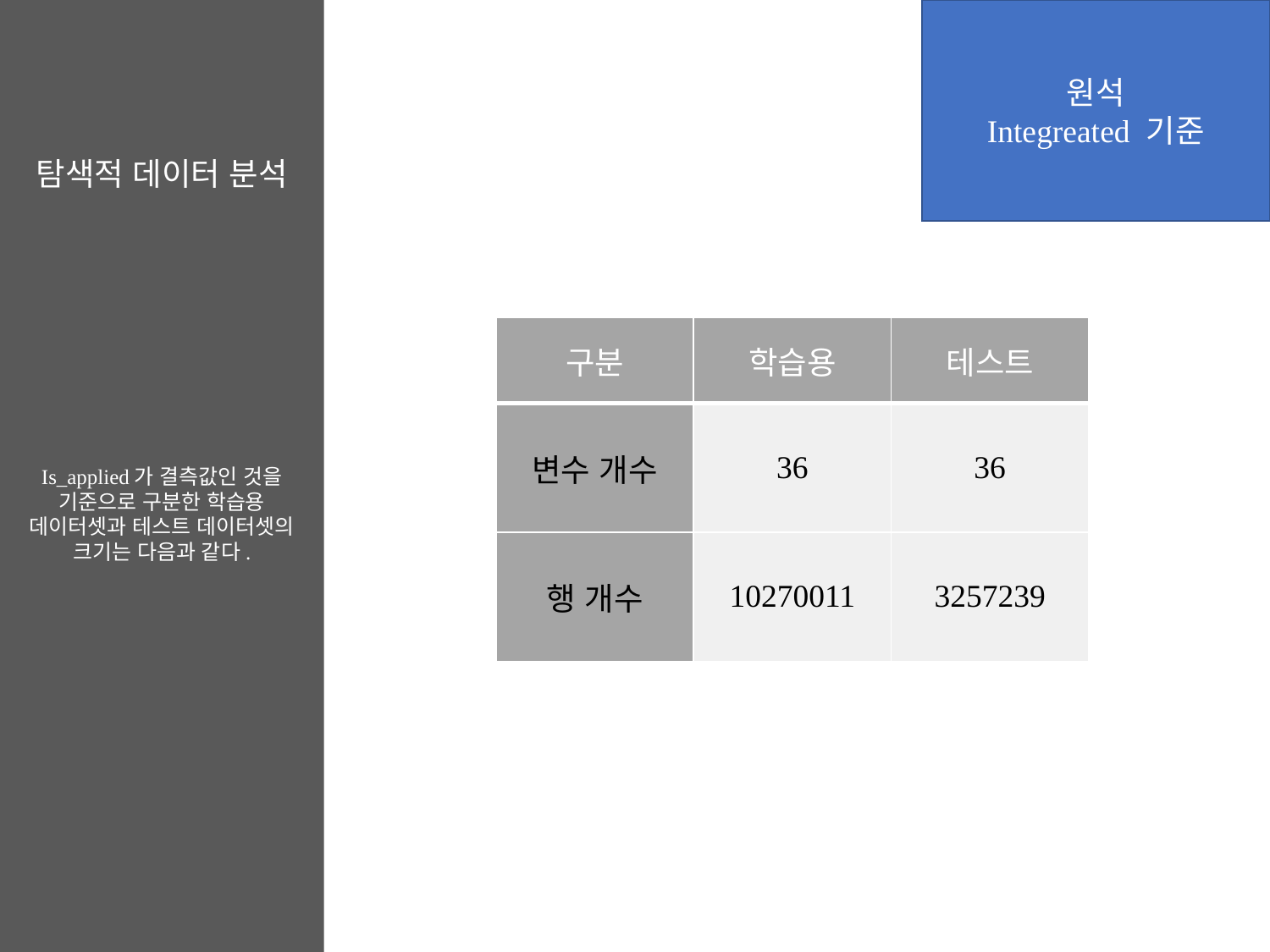

원석
Integreated 기준
| 구분 | 학습용 | 테스트 |
| --- | --- | --- |
| 변수 개수 | 36 | 36 |
| 행 개수 | 10270011 | 3257239 |
Is_applied가 결측값인 것을 기준으로 구분한 학습용 데이터셋과 테스트 데이터셋의 크기는 다음과 같다.